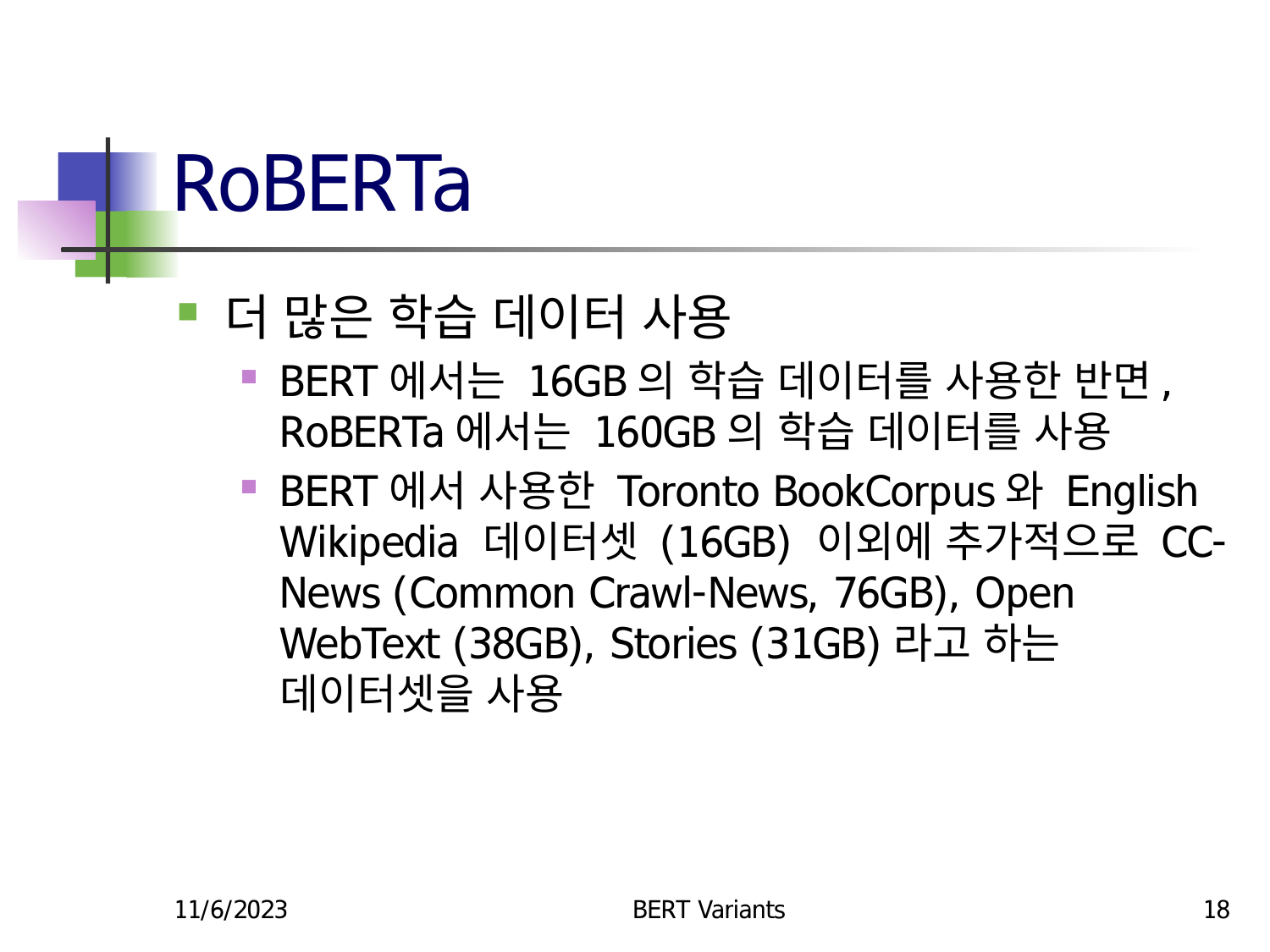

# RoBERTa
더 많은 학습 데이터 사용
BERT에서는 16GB의 학습 데이터를 사용한 반면, RoBERTa에서는 160GB의 학습 데이터를 사용
BERT에서 사용한 Toronto BookCorpus와 English Wikipedia 데이터셋 (16GB) 이외에 추가적으로 CC-News (Common Crawl-News, 76GB), Open WebText (38GB), Stories (31GB)라고 하는 데이터셋을 사용
11/6/2023
BERT Variants
18